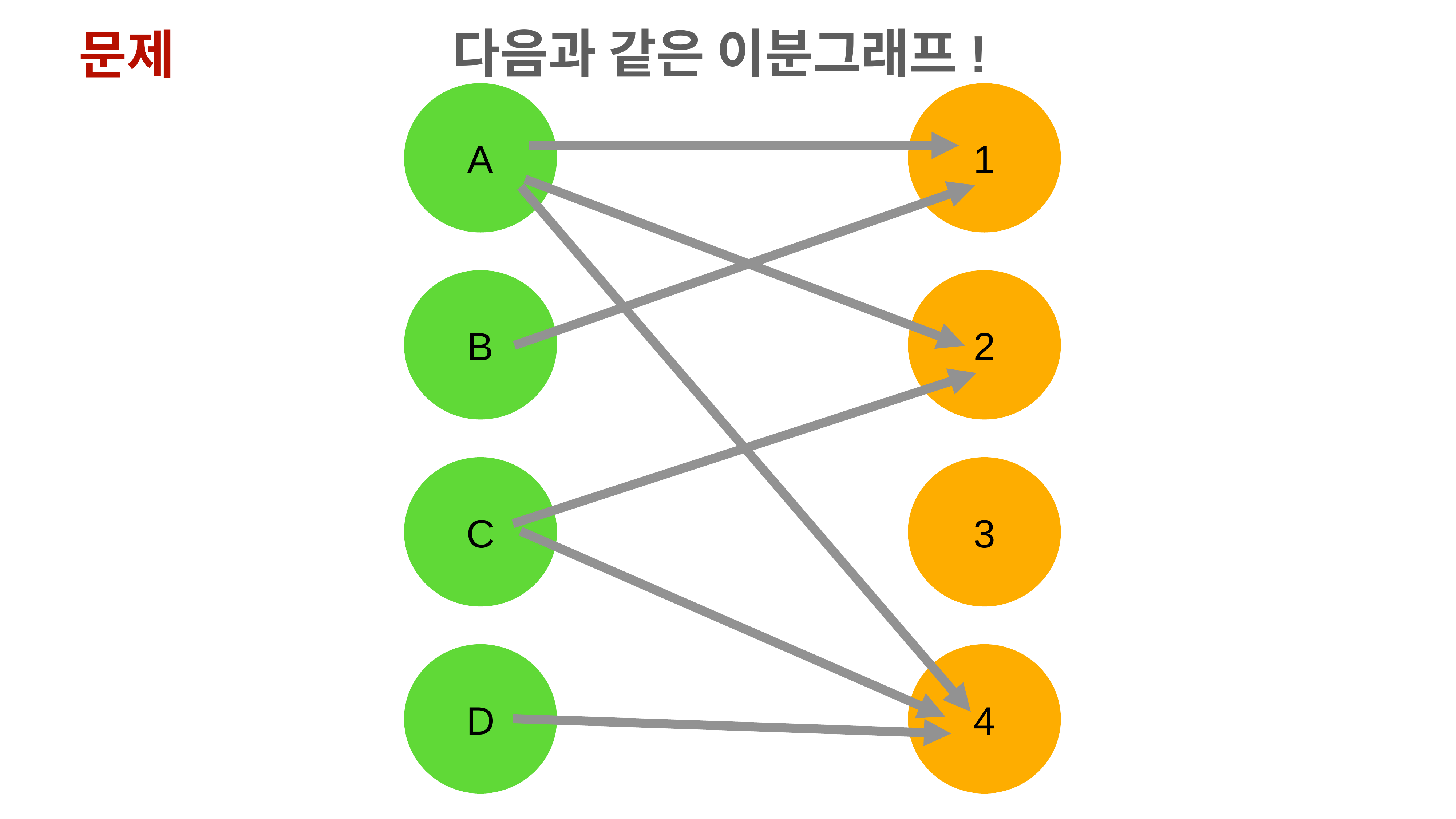

다음과 같은 이분그래프!
문제
A
1

B
2

C
3

D
4